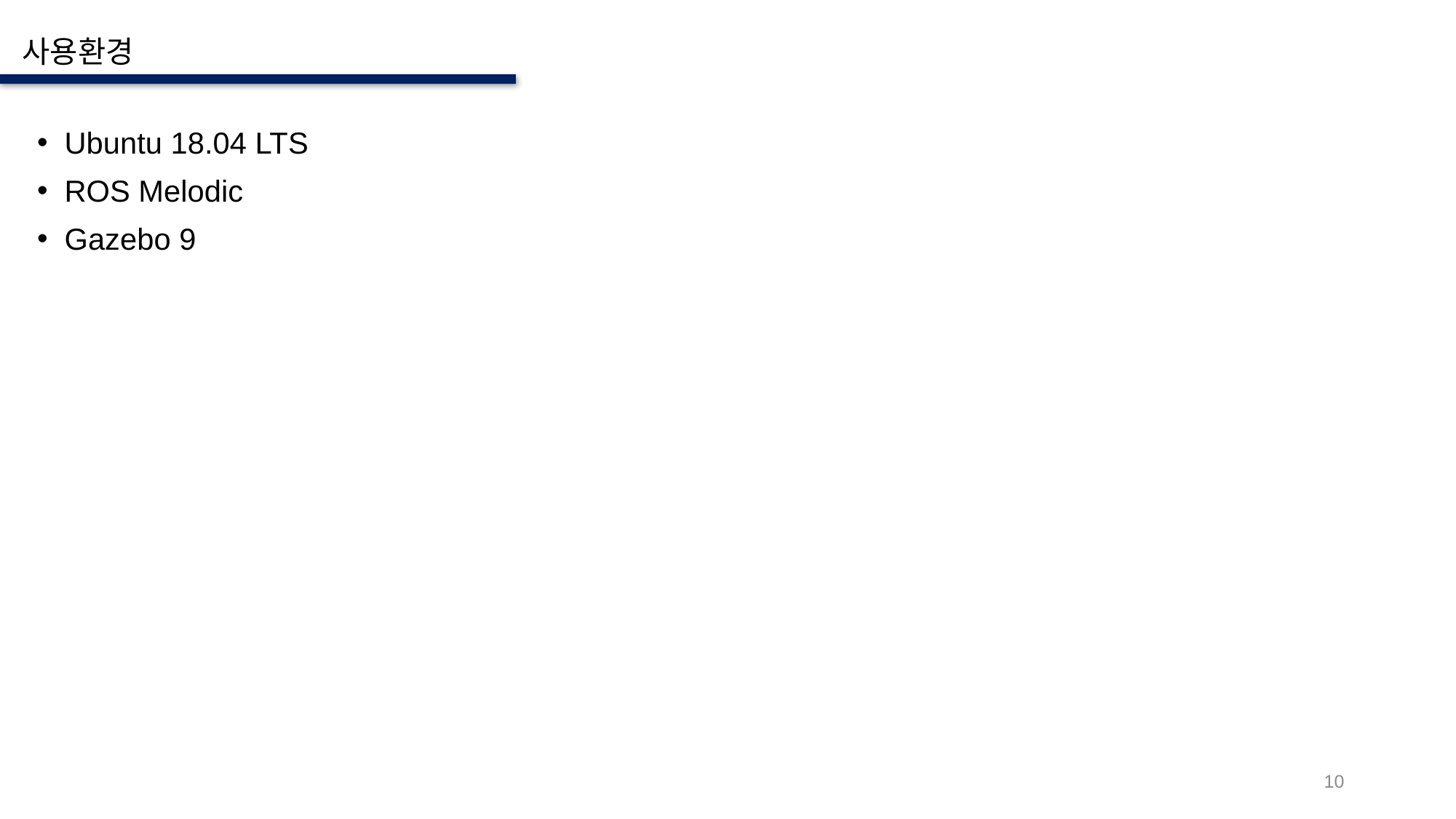

사용환경

Ubuntu 18.04 LTS
ROS Melodic
Gazebo 9
10